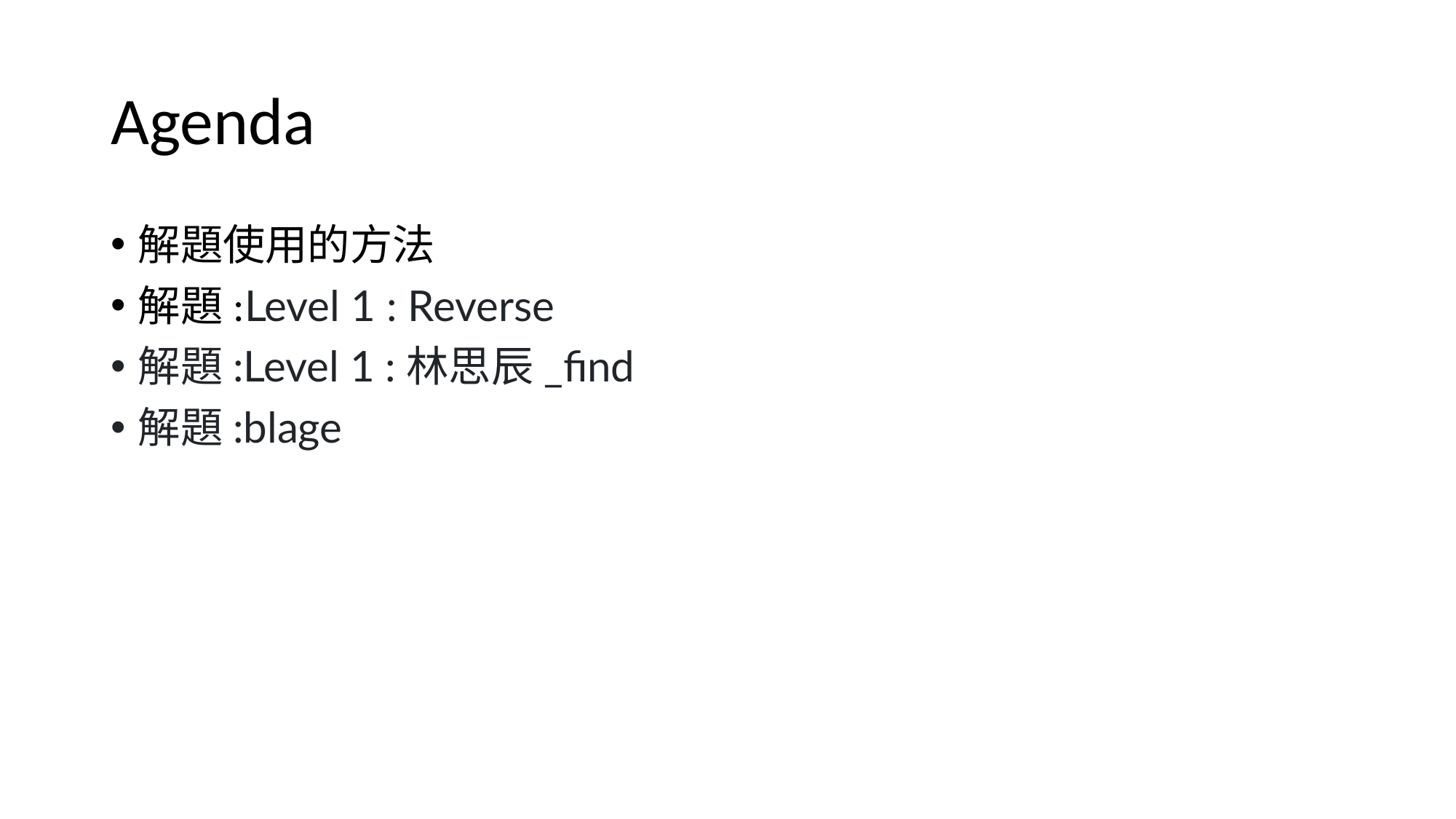

# Agenda
解題使用的方法
解題:Level 1 : Reverse
解題:Level 1 :林思辰_find
解題:blage